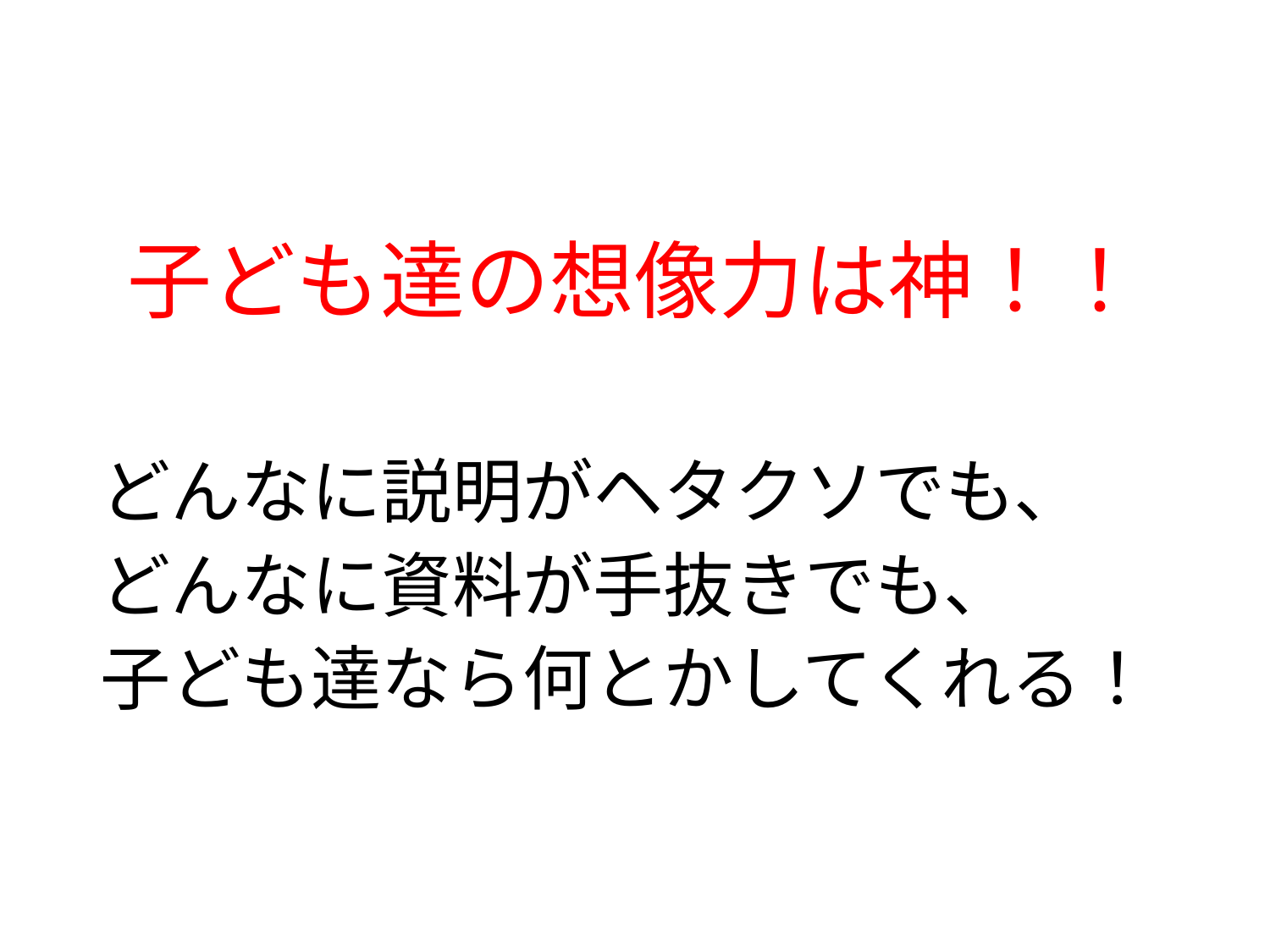

子ども達の想像力は神！！

どんなに説明がヘタクソでも、
どんなに資料が手抜きでも、
子ども達なら何とかしてくれる！